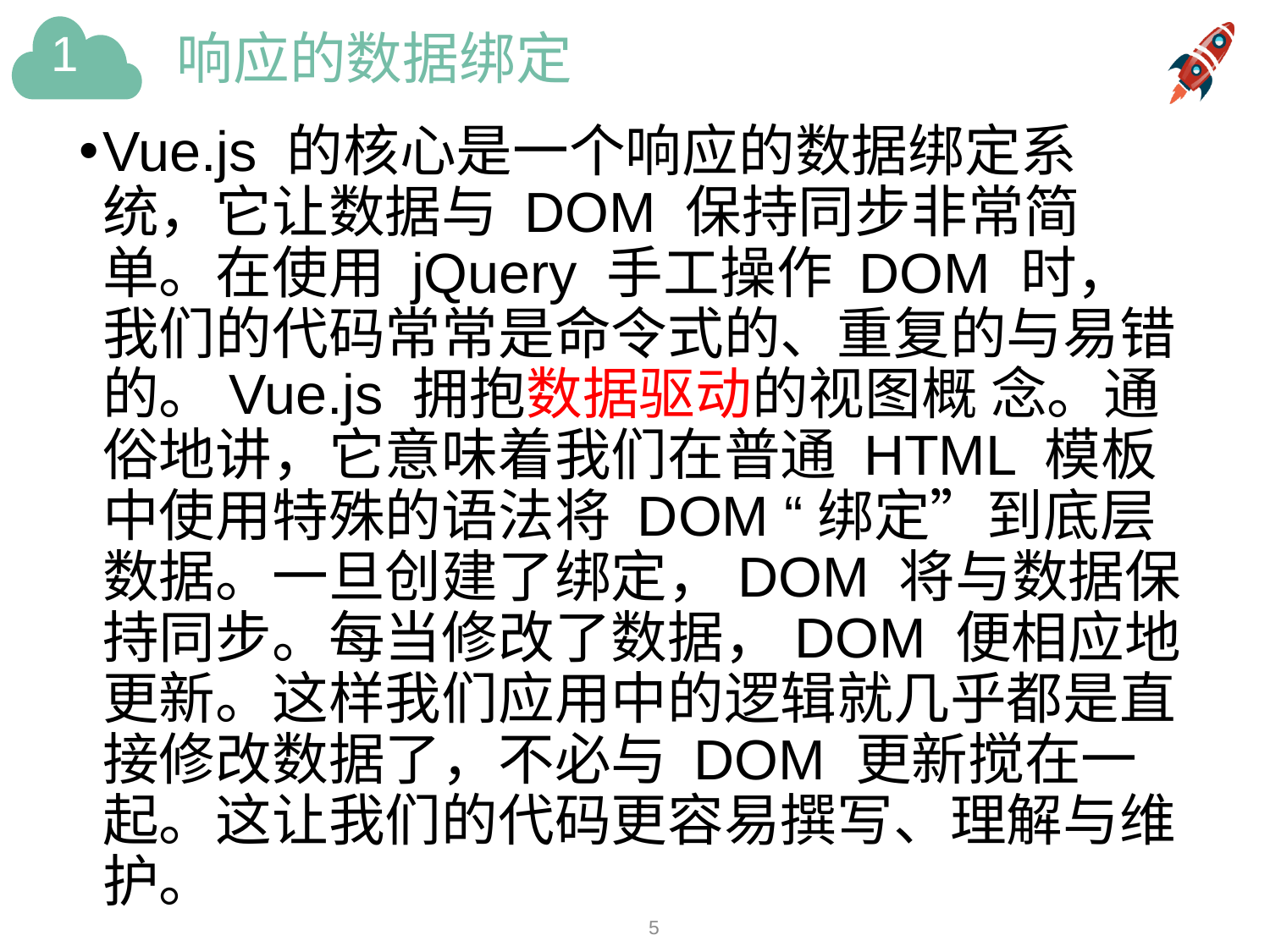

# 响应的数据绑定
Vue.js 的核心是一个响应的数据绑定系统，它让数据与 DOM 保持同步非常简单。在使用 jQuery 手工操作 DOM 时，我们的代码常常是命令式的、重复的与易错的。Vue.js 拥抱数据驱动的视图概 念。通俗地讲，它意味着我们在普通 HTML 模板中使用特殊的语法将 DOM “绑定”到底层数据。一旦创建了绑定，DOM 将与数据保持同步。每当修改了数据，DOM 便相应地更新。这样我们应用中的逻辑就几乎都是直接修改数据了，不必与 DOM 更新搅在一起。这让我们的代码更容易撰写、理解与维护。
5